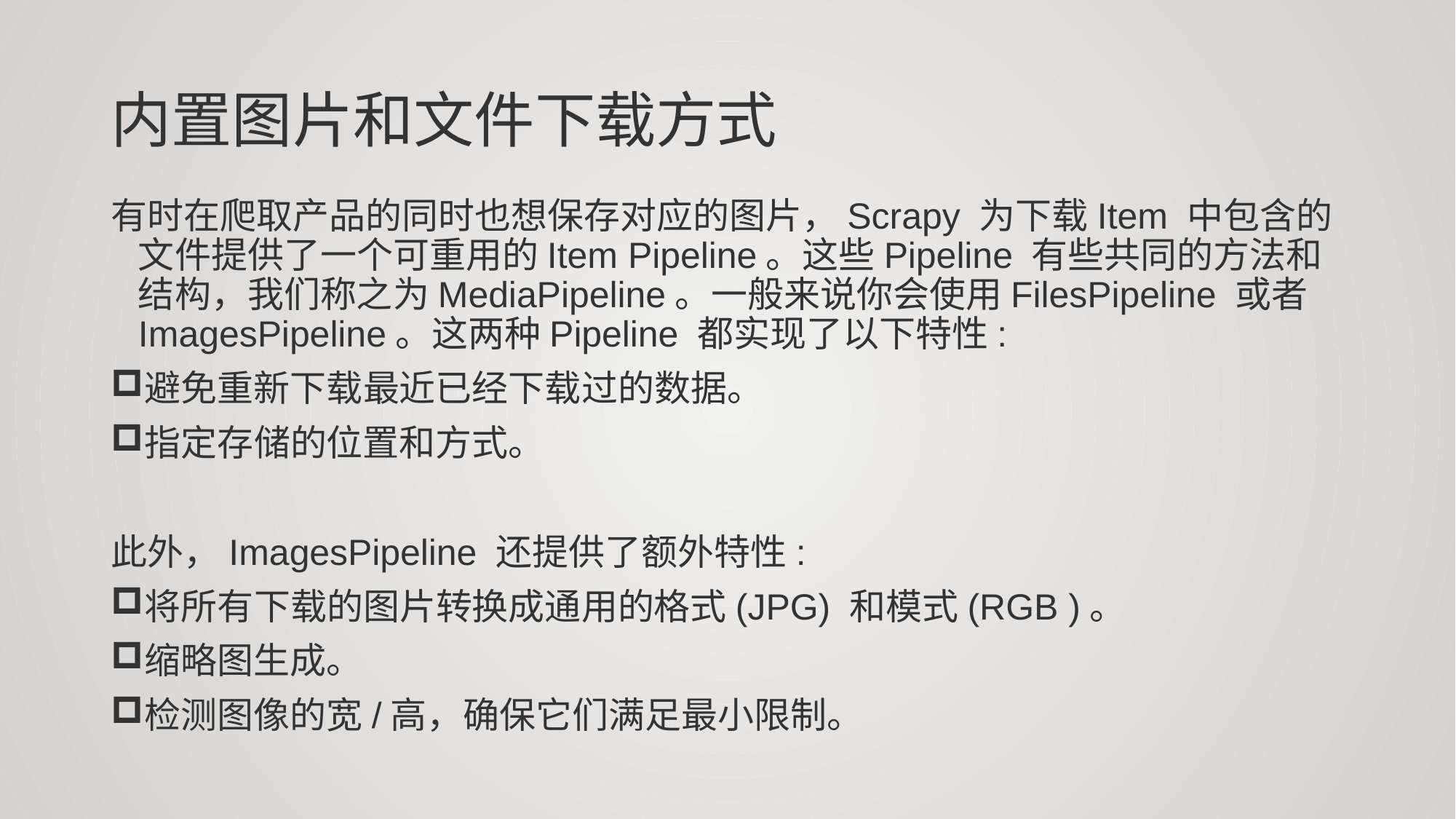

# 内置图片和文件下载方式
有时在爬取产品的同时也想保存对应的图片，Scrapy 为下载Item 中包含的文件提供了一个可重用的Item Pipeline。这些Pipeline 有些共同的方法和结构，我们称之为MediaPipeline。一般来说你会使用FilesPipeline 或者ImagesPipeline。这两种Pipeline 都实现了以下特性:
避免重新下载最近已经下载过的数据。
指定存储的位置和方式。

此外，ImagesPipeline 还提供了额外特性:
将所有下载的图片转换成通用的格式(JPG) 和模式(RGB )。
缩略图生成。
检测图像的宽/高，确保它们满足最小限制。